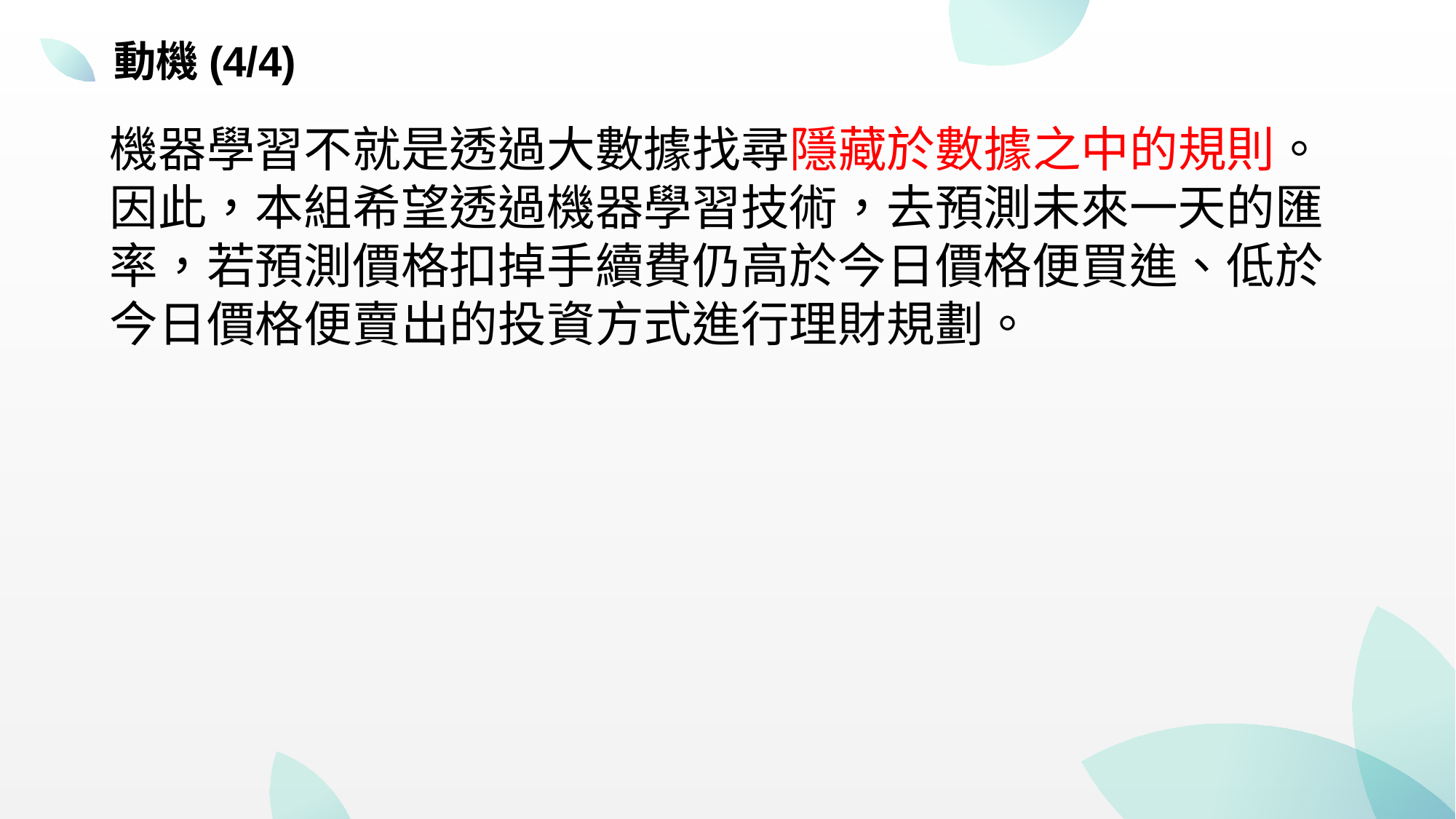

動機(4/4)
機器學習不就是透過大數據找尋隱藏於數據之中的規則。因此，本組希望透過機器學習技術，去預測未來一天的匯率，若預測價格扣掉手續費仍高於今日價格便買進、低於今日價格便賣出的投資方式進行理財規劃。